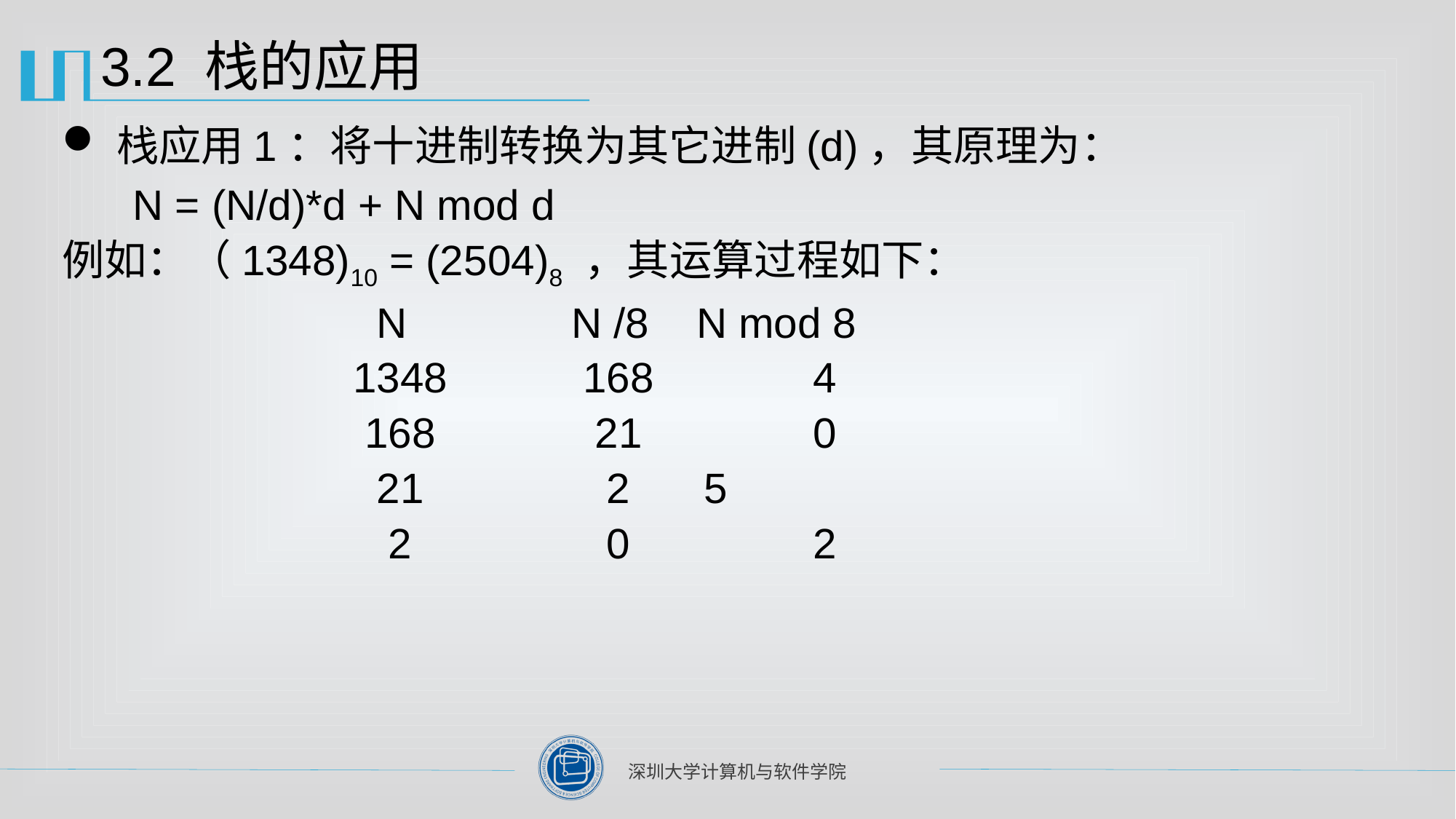

# 3.2 栈的应用
栈应用1：将十进制转换为其它进制(d)，其原理为：
      N = (N/d)*d + N mod d
例如：（1348)10 = (2504)8 ，其运算过程如下：
			  N 		N /8    N mod 8
			1348		 168      	  4
			 168		  21    	  0
			  21		   2    	  5
			   2		   0     	  2

21